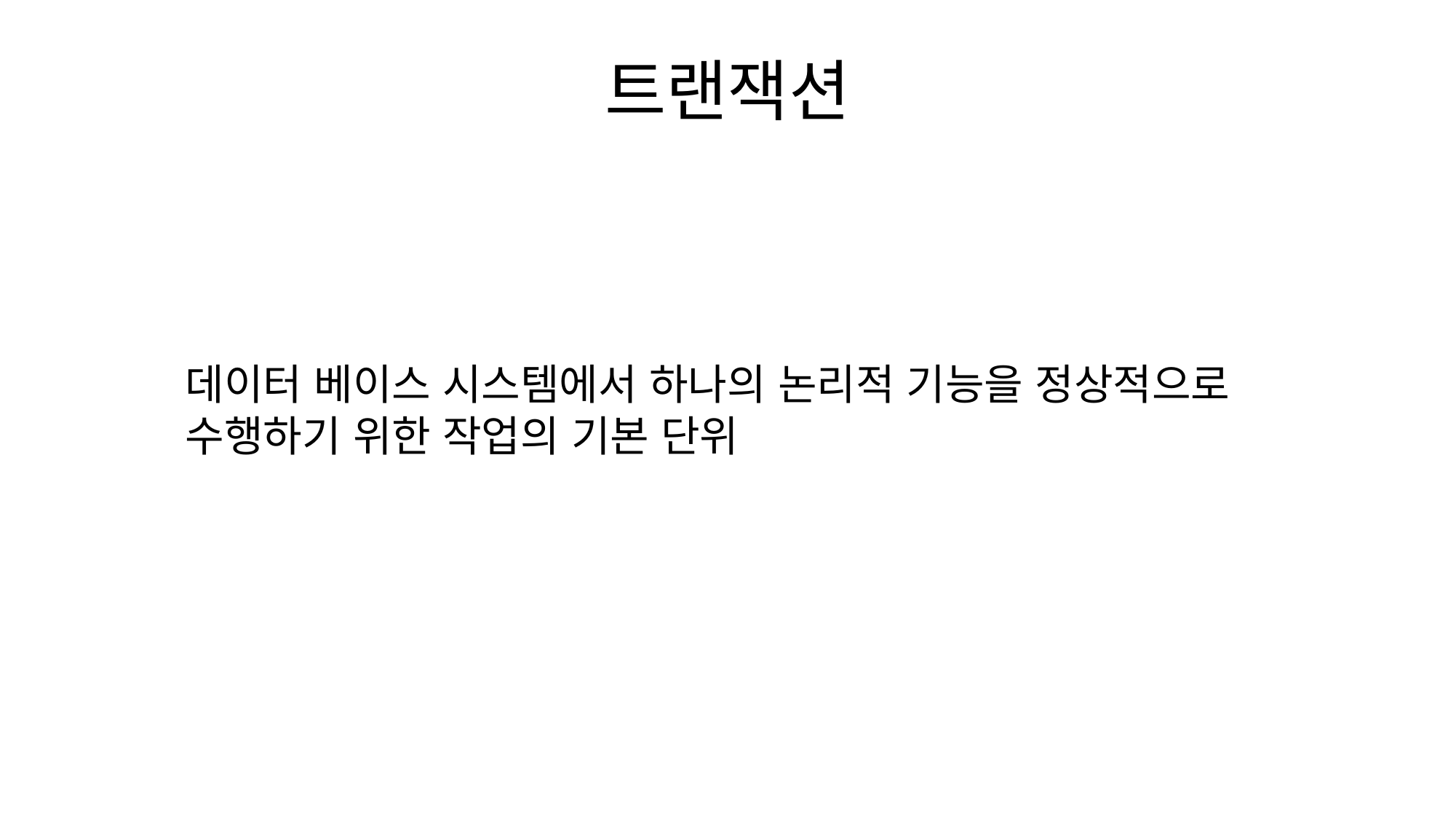

# 트랜잭션
데이터 베이스 시스템에서 하나의 논리적 기능을 정상적으로 수행하기 위한 작업의 기본 단위